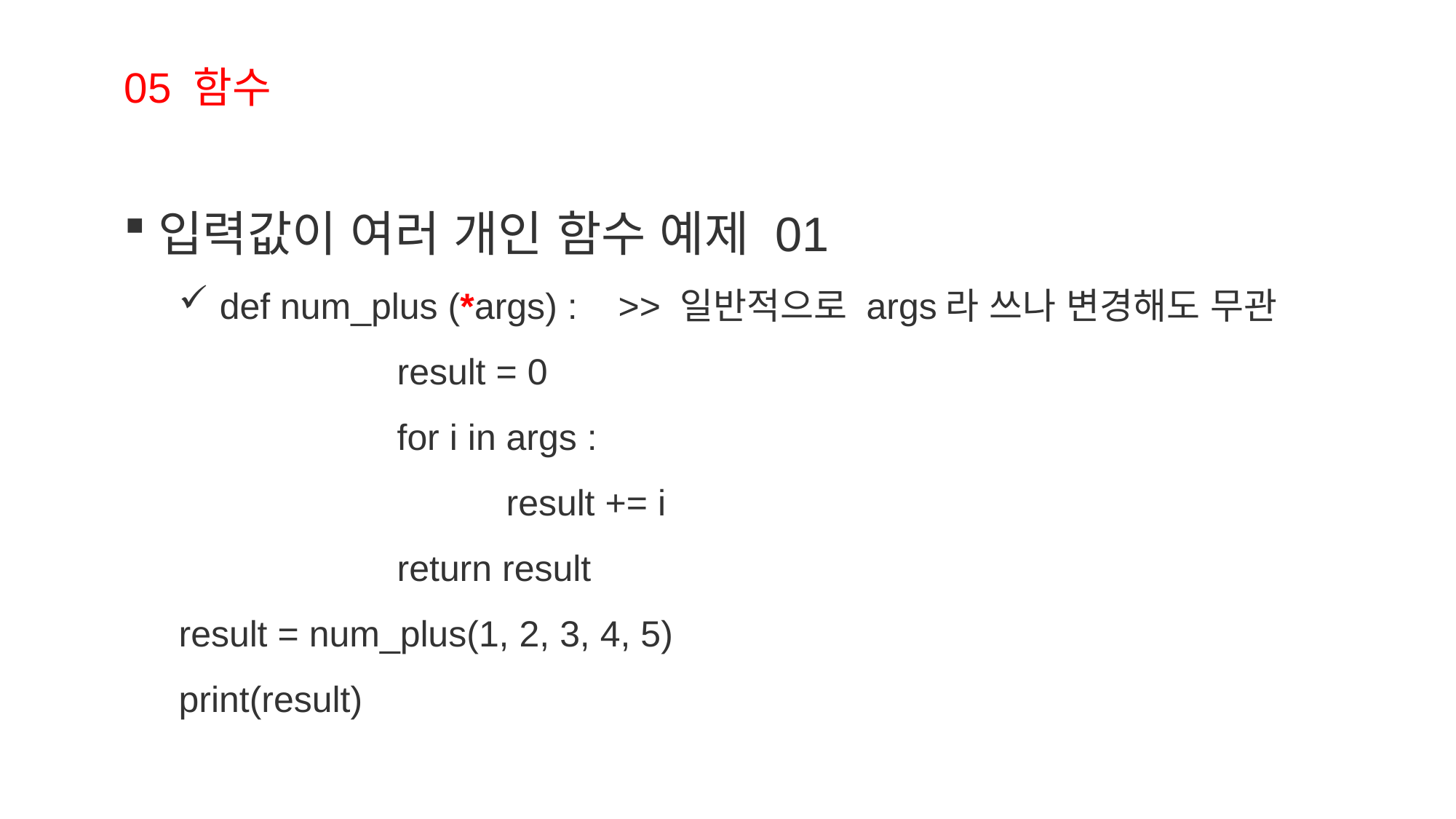

05 함수
입력값이 여러 개인 함수 예제 01
def num_plus (*args) :    >> 일반적으로 args라 쓰나 변경해도 무관
		result = 0
		for i in args :
			result += i
		return result
result = num_plus(1, 2, 3, 4, 5)
print(result)